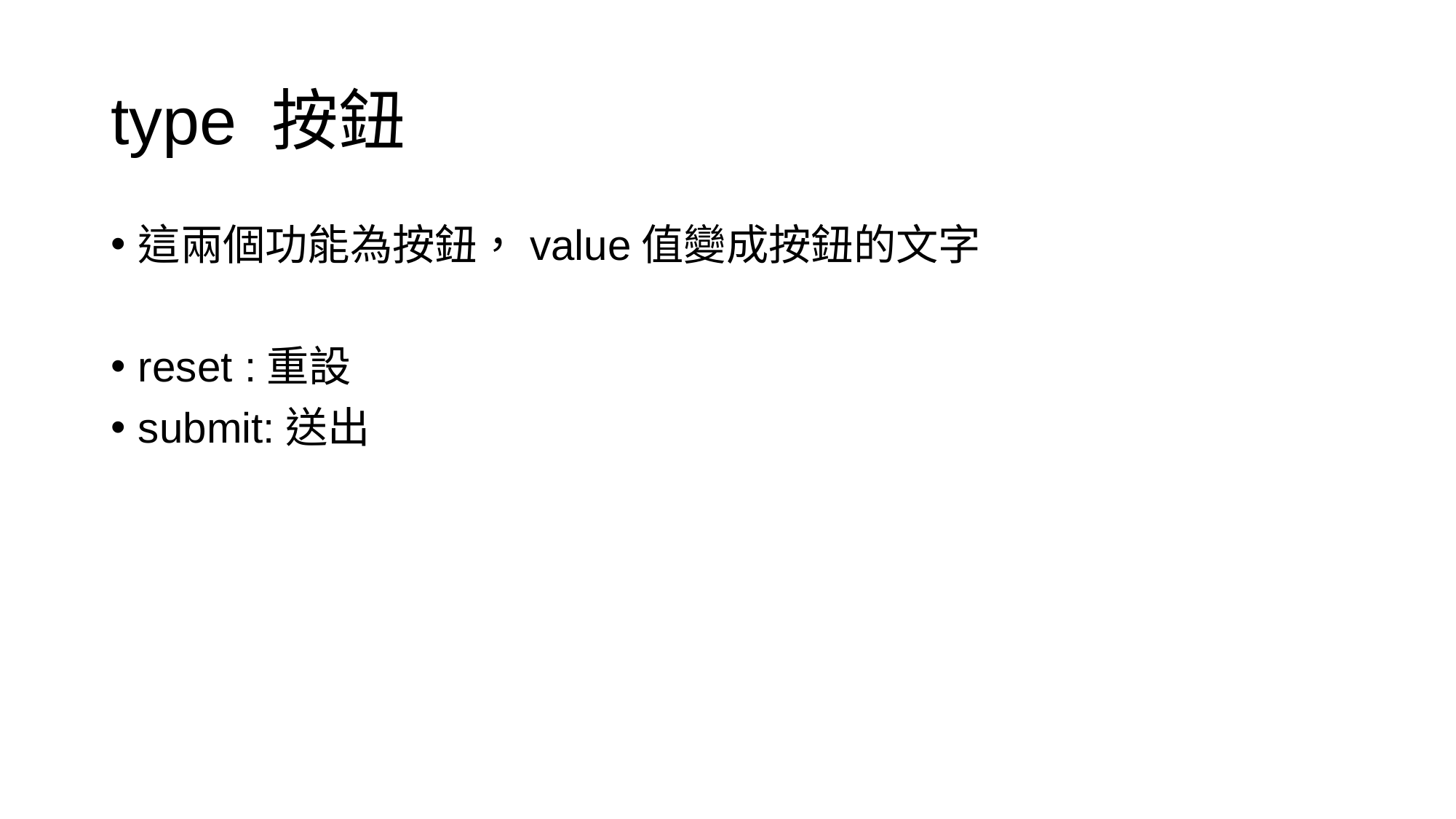

# type 按鈕
這兩個功能為按鈕，value值變成按鈕的文字

reset :重設
submit:送出